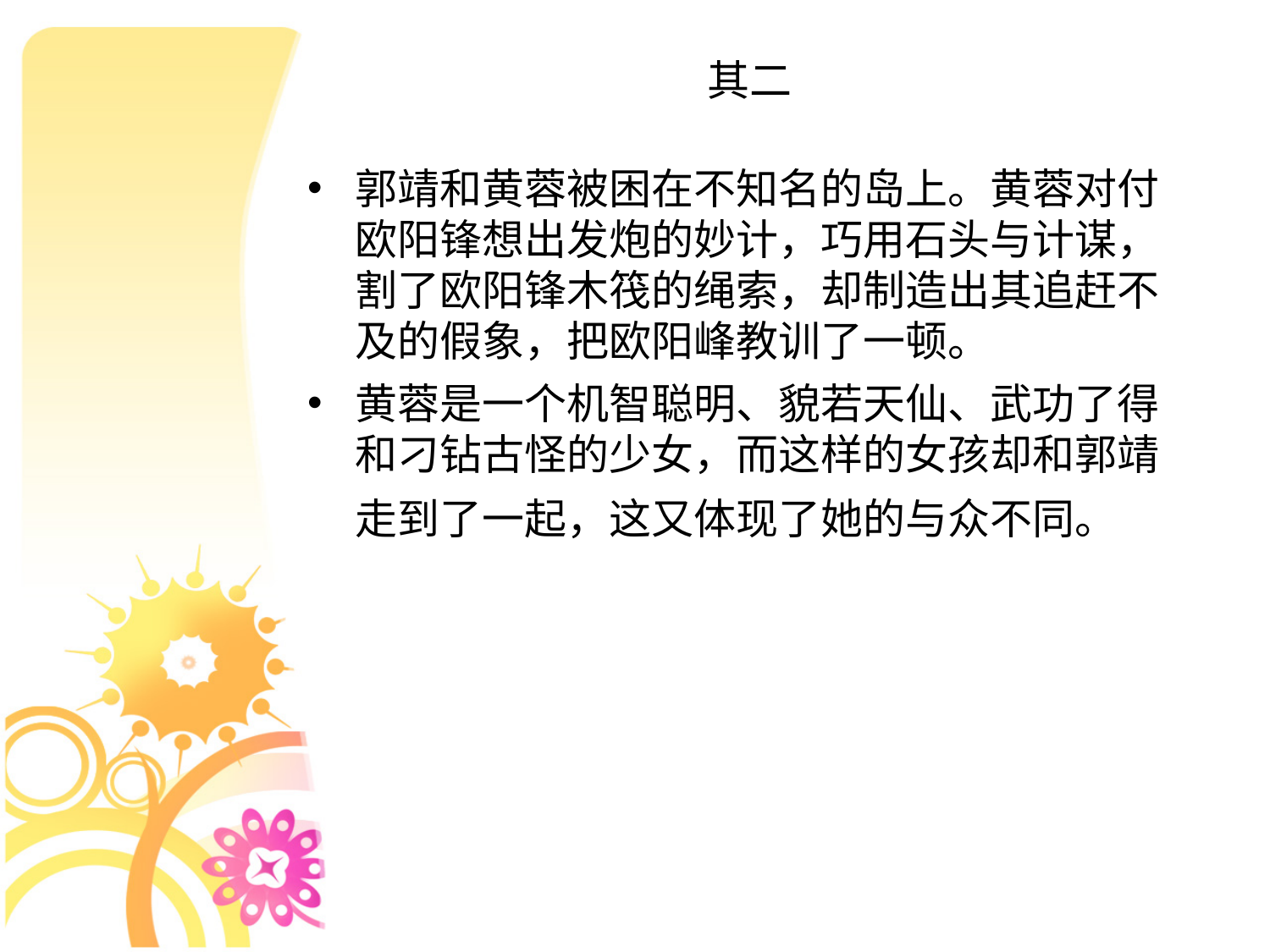

# 其二
郭靖和黄蓉被困在不知名的岛上。黄蓉对付欧阳锋想出发炮的妙计，巧用石头与计谋，割了欧阳锋木筏的绳索，却制造出其追赶不及的假象，把欧阳峰教训了一顿。
黄蓉是一个机智聪明、貌若天仙、武功了得和刁钻古怪的少女，而这样的女孩却和郭靖走到了一起，这又体现了她的与众不同。